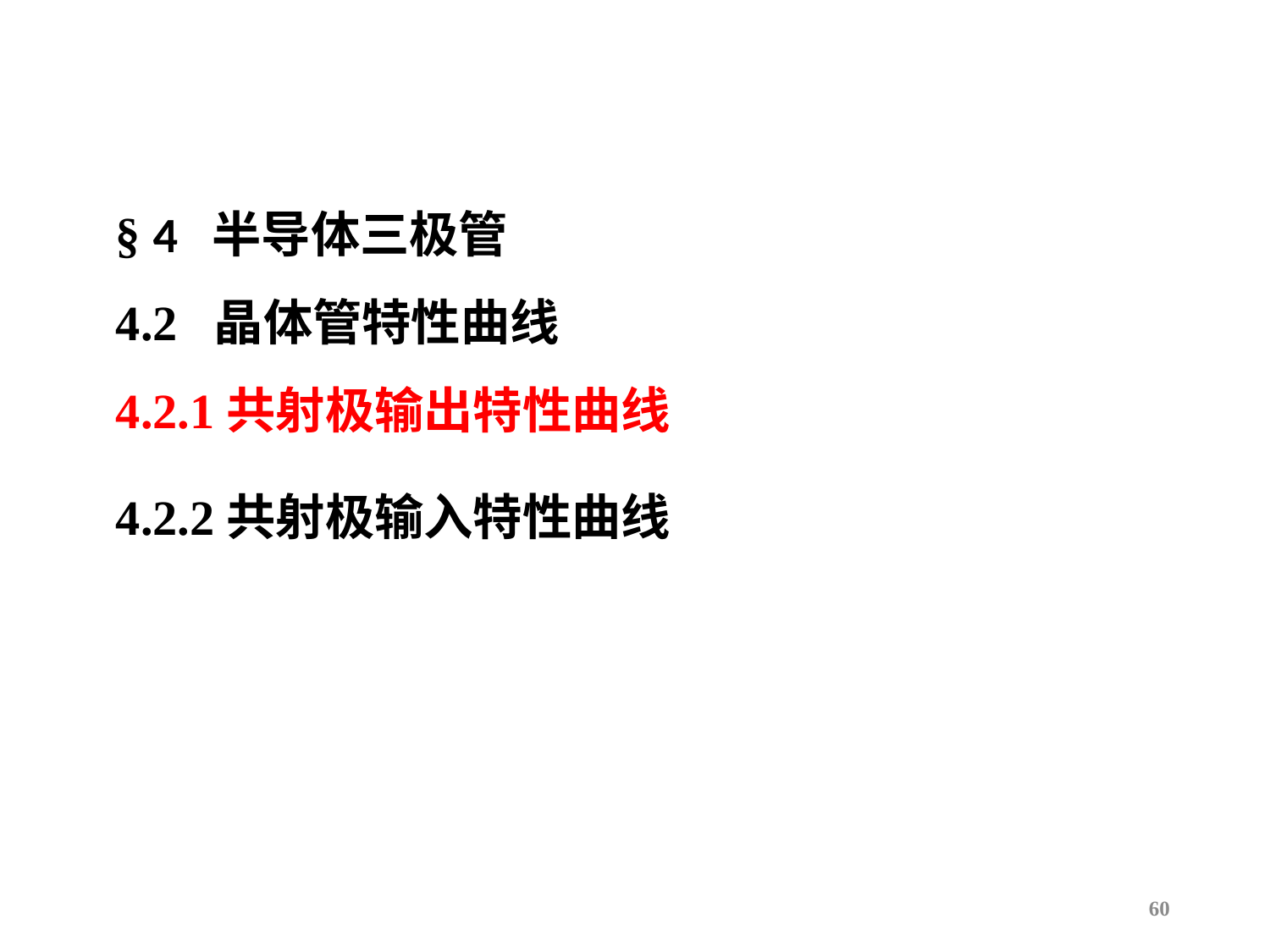

§ 4  半导体三极管
4.2  晶体管特性曲线
4.2.1共射极输出特性曲线
4.2.2共射极输入特性曲线
60